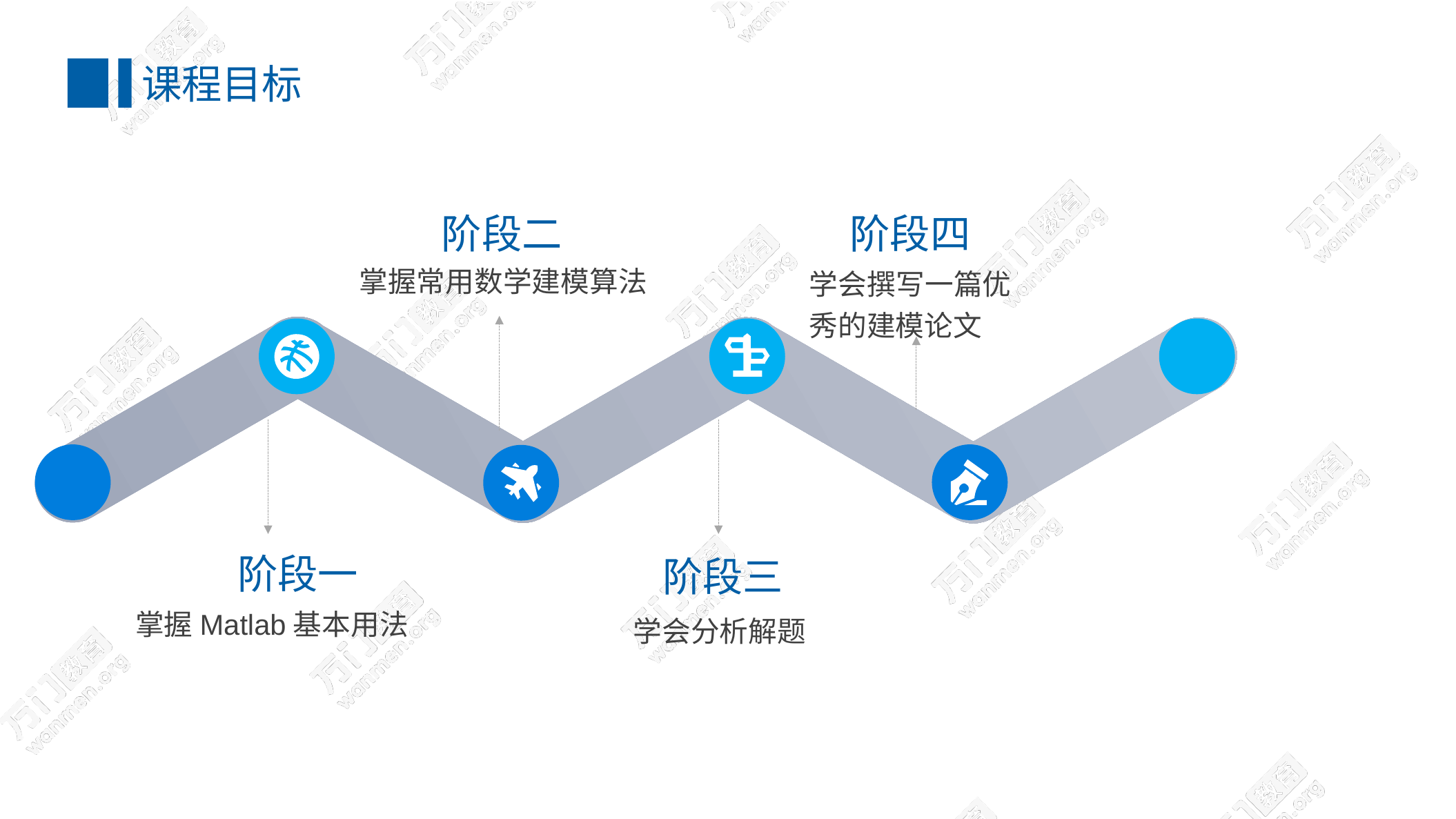

课程目标

阶段二
掌握常用数学建模算法
阶段四
学会撰写一篇优秀的建模论文
阶段一
掌握Matlab基本用法
阶段三
学会分析解题